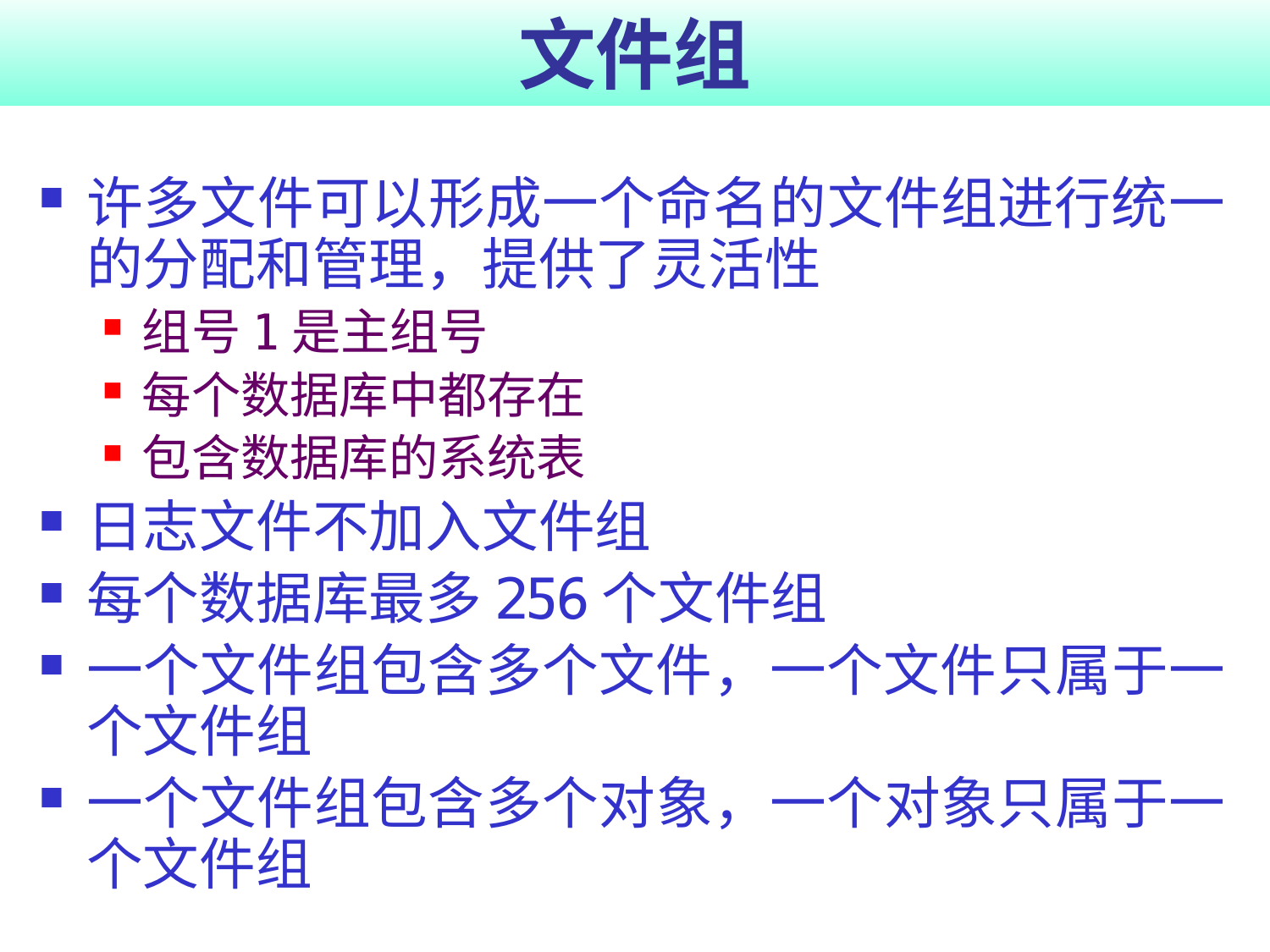

# 文件组
许多文件可以形成一个命名的文件组进行统一的分配和管理，提供了灵活性
组号1是主组号
每个数据库中都存在
包含数据库的系统表
日志文件不加入文件组
每个数据库最多256个文件组
一个文件组包含多个文件，一个文件只属于一个文件组
一个文件组包含多个对象，一个对象只属于一个文件组